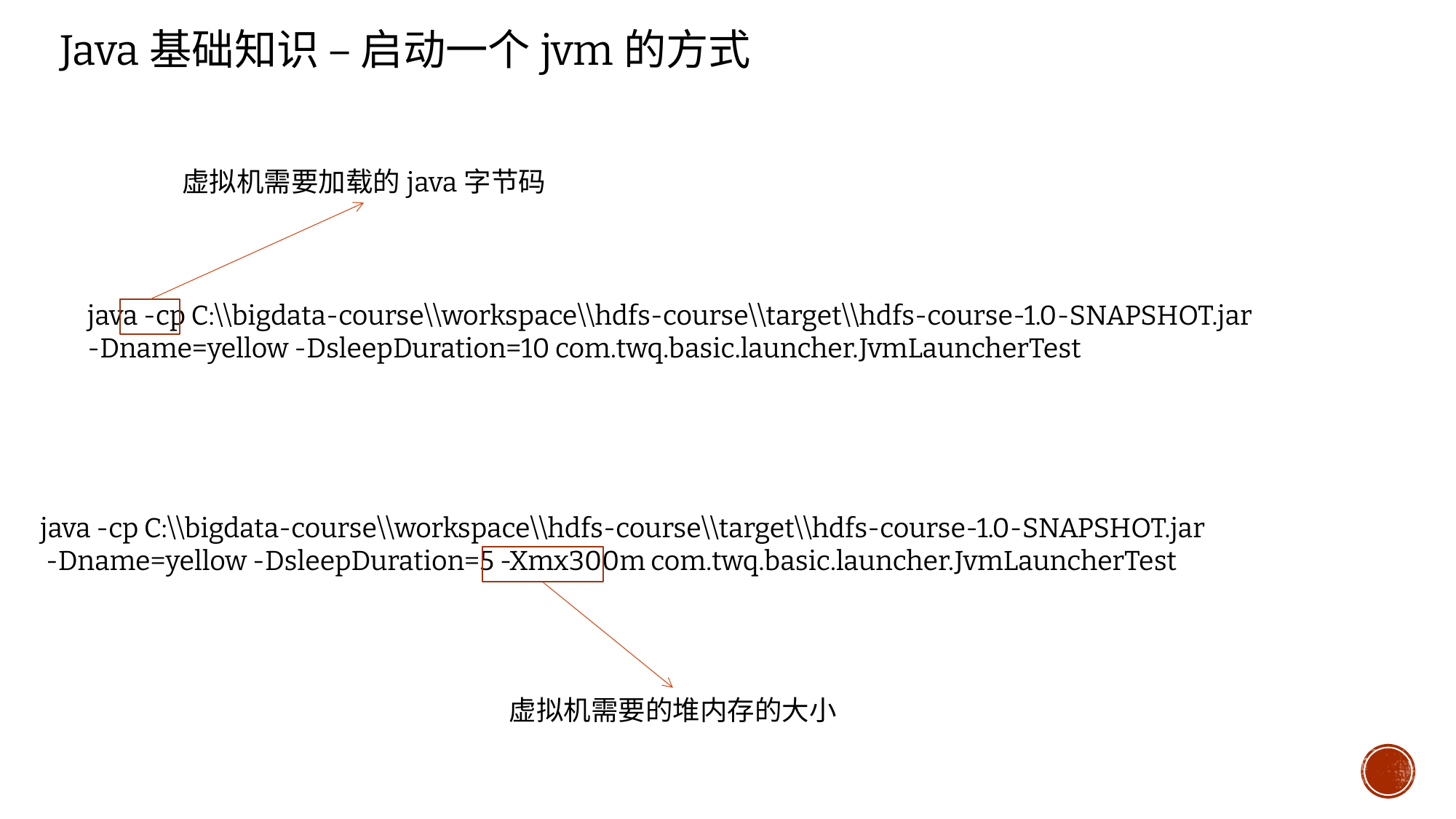

Java基础知识 – 启动一个jvm的方式
虚拟机需要加载的java字节码
java -cp C:\\bigdata-course\\workspace\\hdfs-course\\target\\hdfs-course-1.0-SNAPSHOT.jar
-Dname=yellow -DsleepDuration=10 com.twq.basic.launcher.JvmLauncherTest

java -cp C:\\bigdata-course\\workspace\\hdfs-course\\target\\hdfs-course-1.0-SNAPSHOT.jar
 -Dname=yellow -DsleepDuration=5 -Xmx300m com.twq.basic.launcher.JvmLauncherTest

虚拟机需要的堆内存的大小